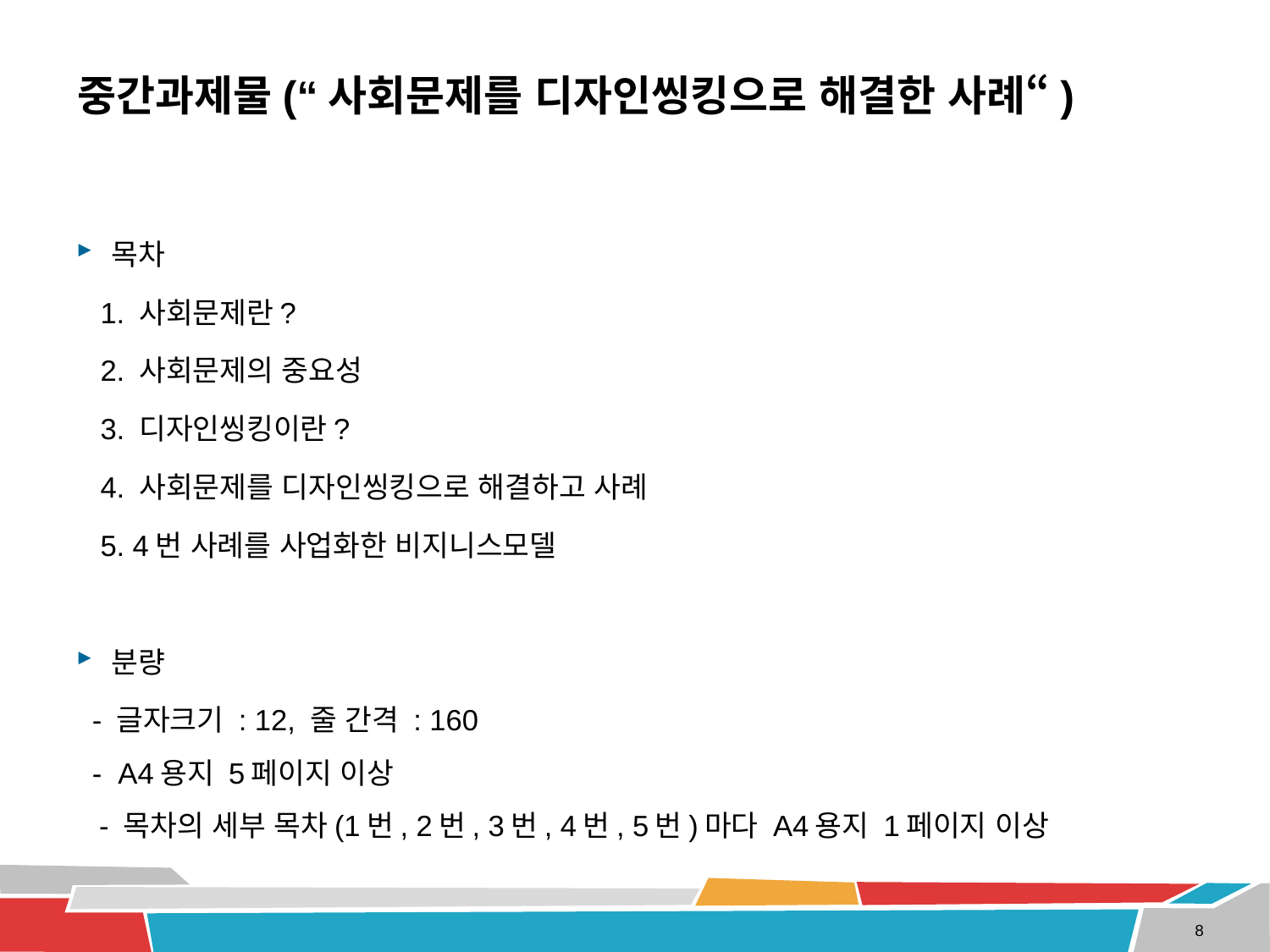

# 중간과제물(“사회문제를 디자인씽킹으로 해결한 사례“)
목차
   1. 사회문제란?
   2. 사회문제의 중요성
   3. 디자인씽킹이란?
   4. 사회문제를 디자인씽킹으로 해결하고 사례
   5. 4번 사례를 사업화한 비지니스모델

분량
  - 글자크기 : 12, 줄 간격 : 160
  -  A4용지 5페이지 이상
  - 목차의 세부 목차(1번, 2번, 3번, 4번, 5번)마다 A4용지 1페이지 이상
8